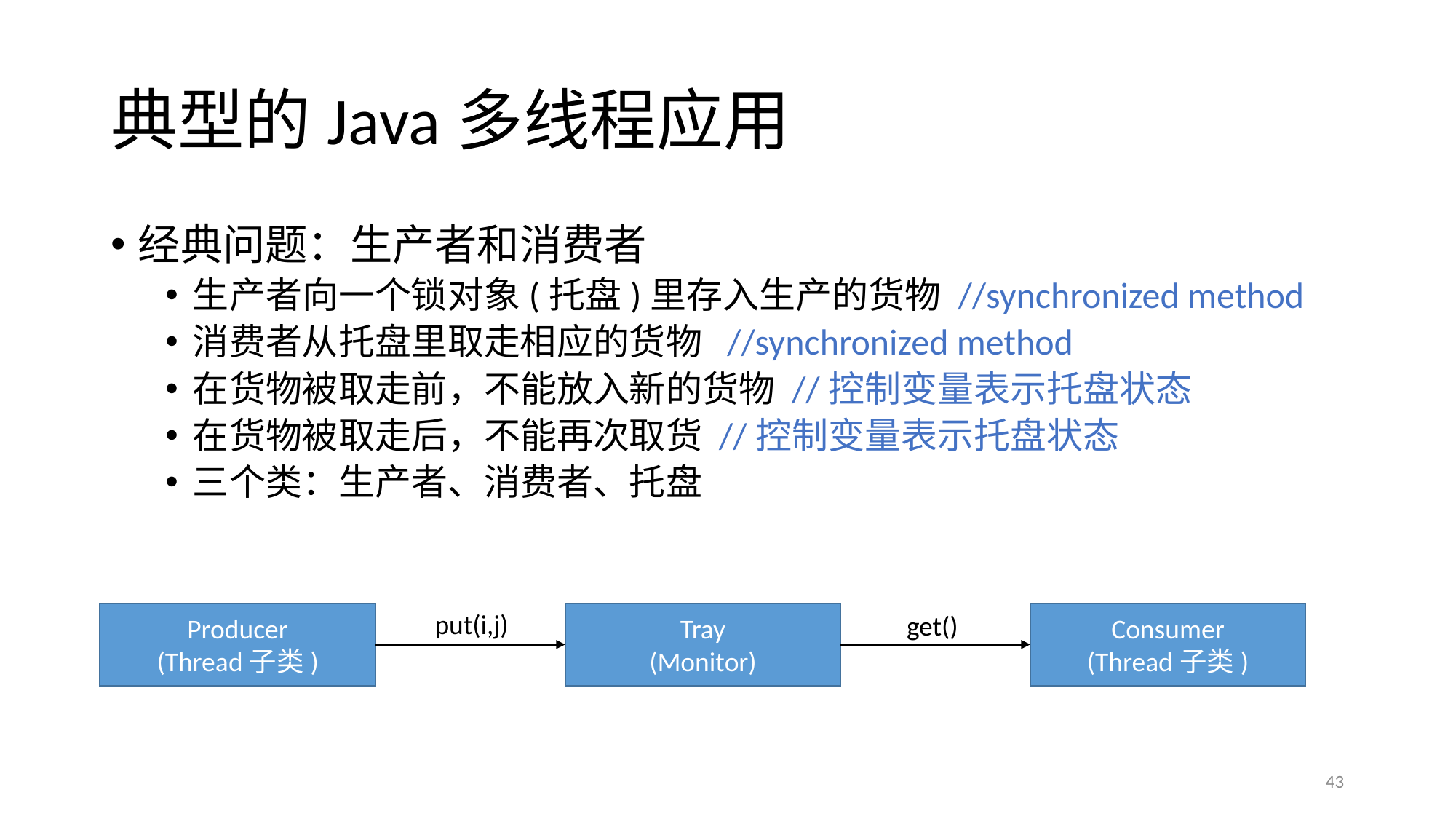

# 典型的Java多线程应用
经典问题：生产者和消费者
生产者向一个锁对象(托盘)里存入生产的货物 //synchronized method
消费者从托盘里取走相应的货物  //synchronized method
在货物被取走前，不能放入新的货物 //控制变量表示托盘状态
在货物被取走后，不能再次取货 //控制变量表示托盘状态
三个类：生产者、消费者、托盘
put(i,j)
Producer
(Thread子类)
Tray
(Monitor)
get()
Consumer
(Thread子类)
43